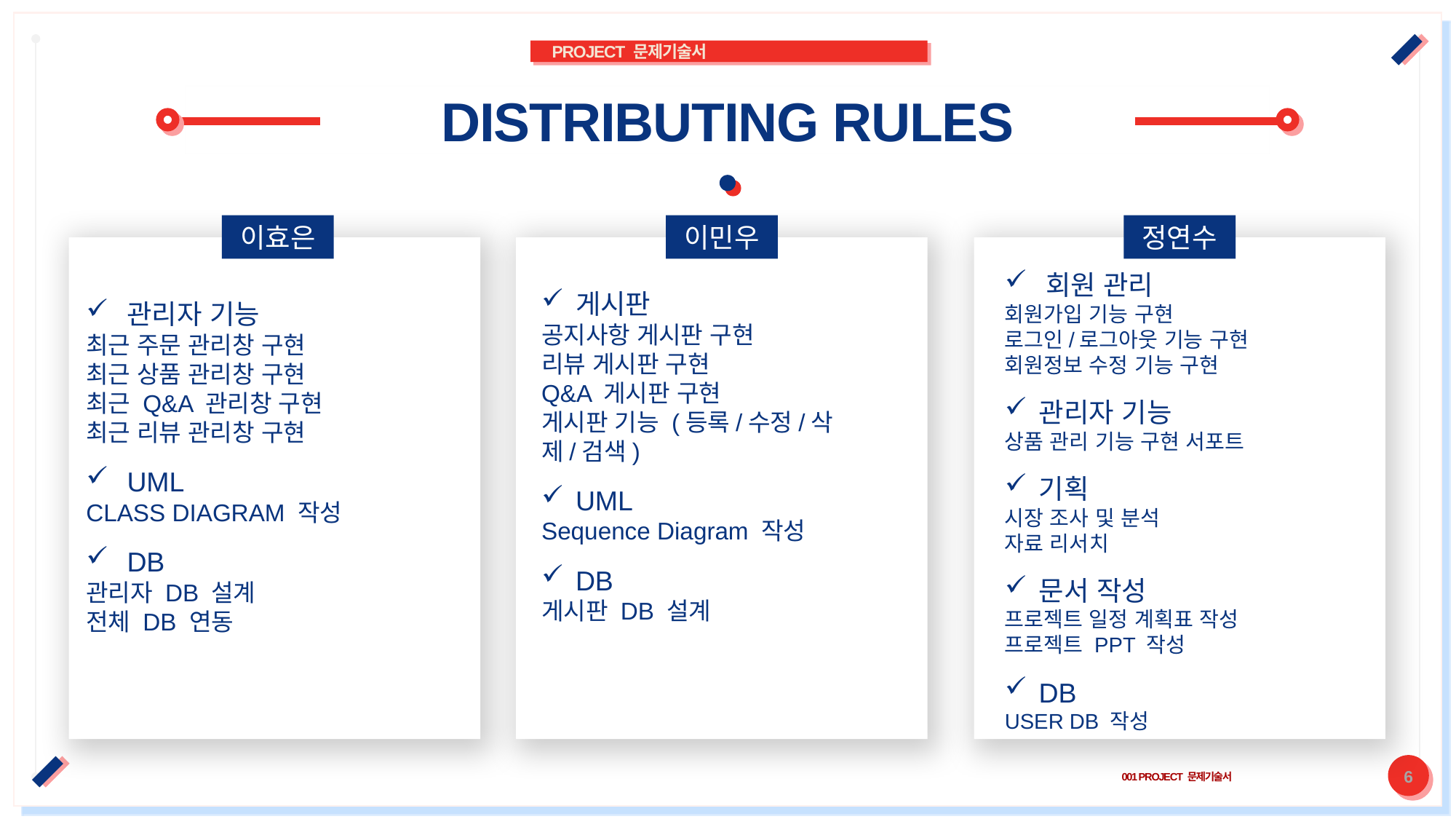

PROJECT 문제기술서
# DISTRIBUTING RULES

이효은
이민우
정연수

회원 관리
회원가입 기능 구현
로그인/로그아웃 기능 구현
회원정보 수정 기능 구현

관리자 기능
상품 관리 기능 구현 서포트

기획
시장 조사 및 분석
자료 리서치

문서 작성
프로젝트 일정 계획표 작성
프로젝트 PPT 작성

DB
USER DB 작성
게시판
공지사항 게시판 구현
리뷰 게시판 구현
Q&A 게시판 구현
게시판 기능 (등록/수정/삭제/검색)

UML
Sequence Diagram 작성

DB
게시판 DB 설계
관리자 기능
최근 주문 관리창 구현
최근 상품 관리창 구현
최근 Q&A 관리창 구현
최근 리뷰 관리창 구현

UML
CLASS DIAGRAM 작성

DB
관리자 DB 설계
전체 DB 연동

001 PROJECT 문제기술서
6